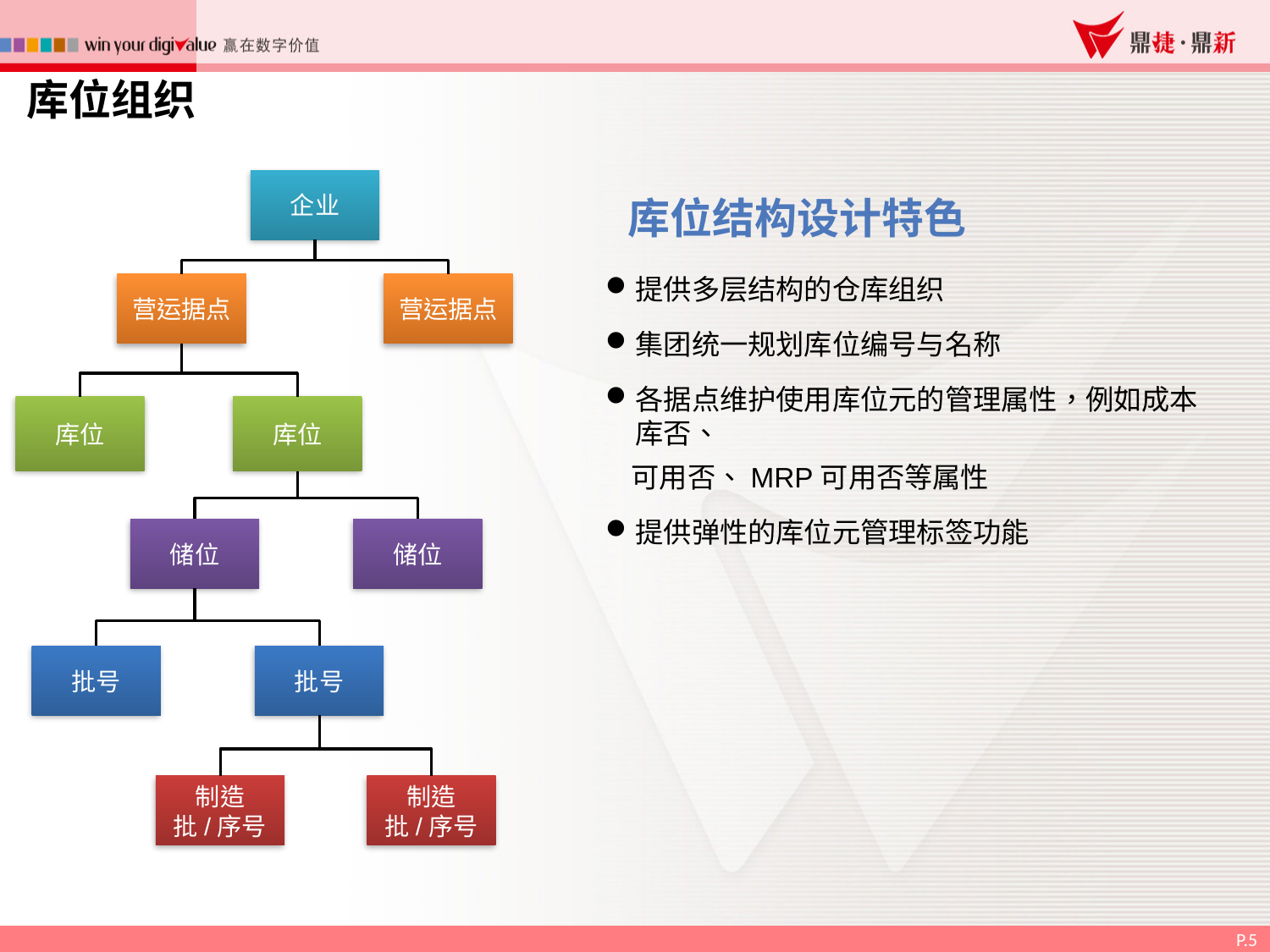

库位组织
企业
库位结构设计特色
提供多层结构的仓库组织
集团统一规划库位编号与名称
各据点维护使用库位元的管理属性，例如成本库否、
   可用否、MRP可用否等属性
提供弹性的库位元管理标签功能

营运据点

营运据点

库位
库位
储位
储位
批号
批号
制造批/序号
制造批/序号